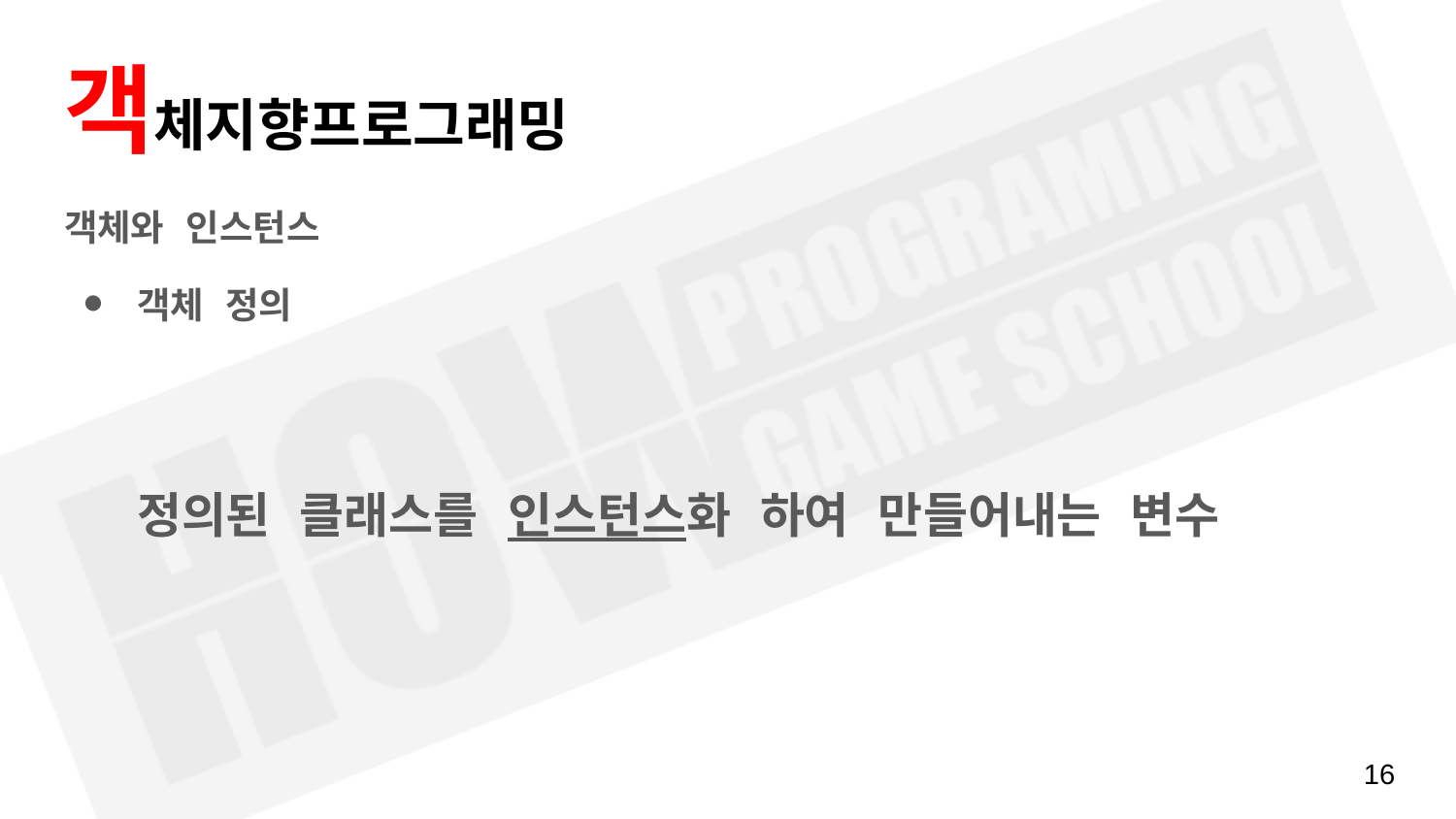

# 객체지향프로그래밍
객체와 인스턴스
객체 정의
정의된 클래스를 인스턴스화 하여 만들어내는 변수
16